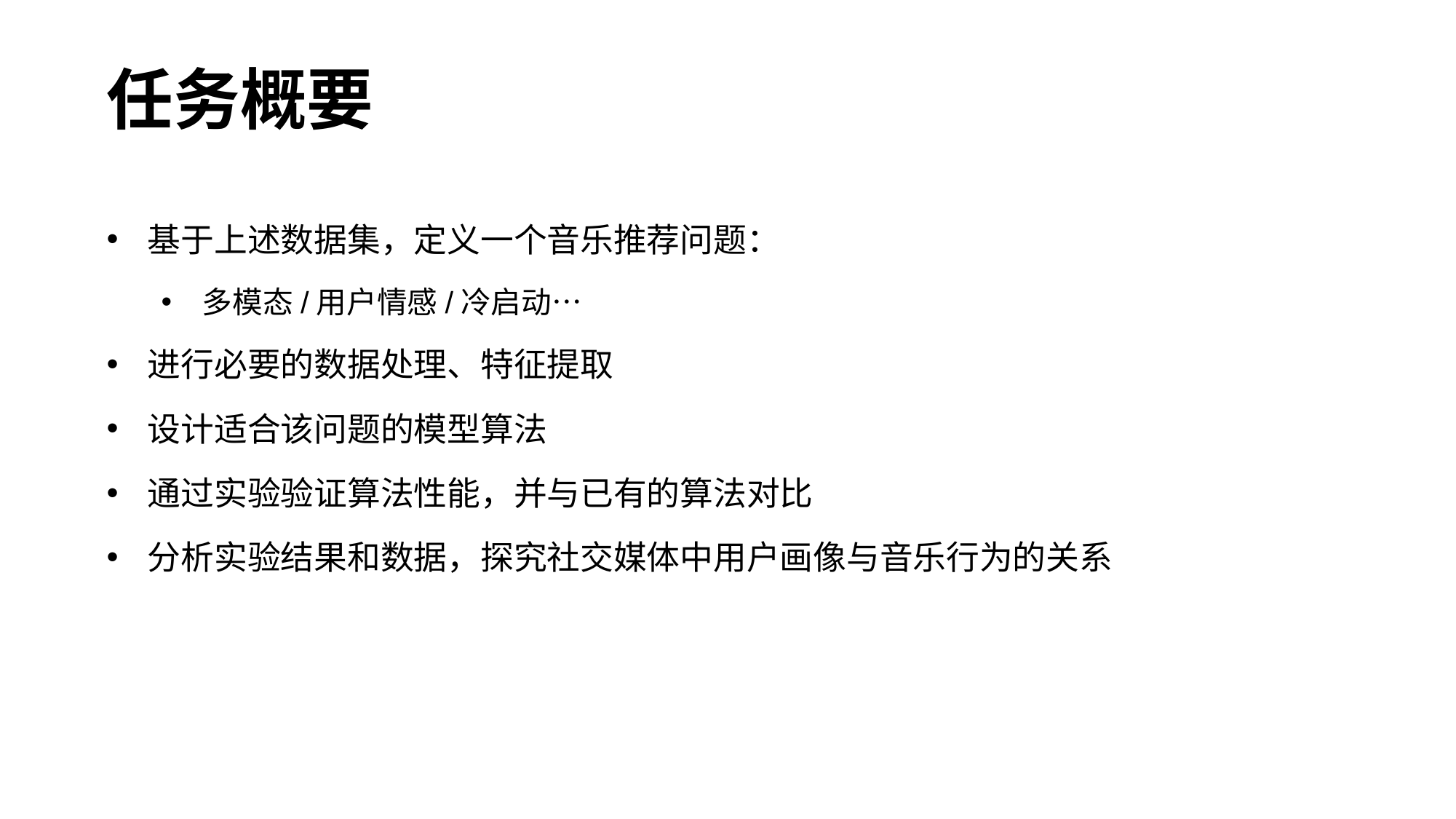

# 任务概要
基于上述数据集，定义一个音乐推荐问题：
多模态/用户情感/冷启动…
进行必要的数据处理、特征提取
设计适合该问题的模型算法
通过实验验证算法性能，并与已有的算法对比
分析实验结果和数据，探究社交媒体中用户画像与音乐行为的关系